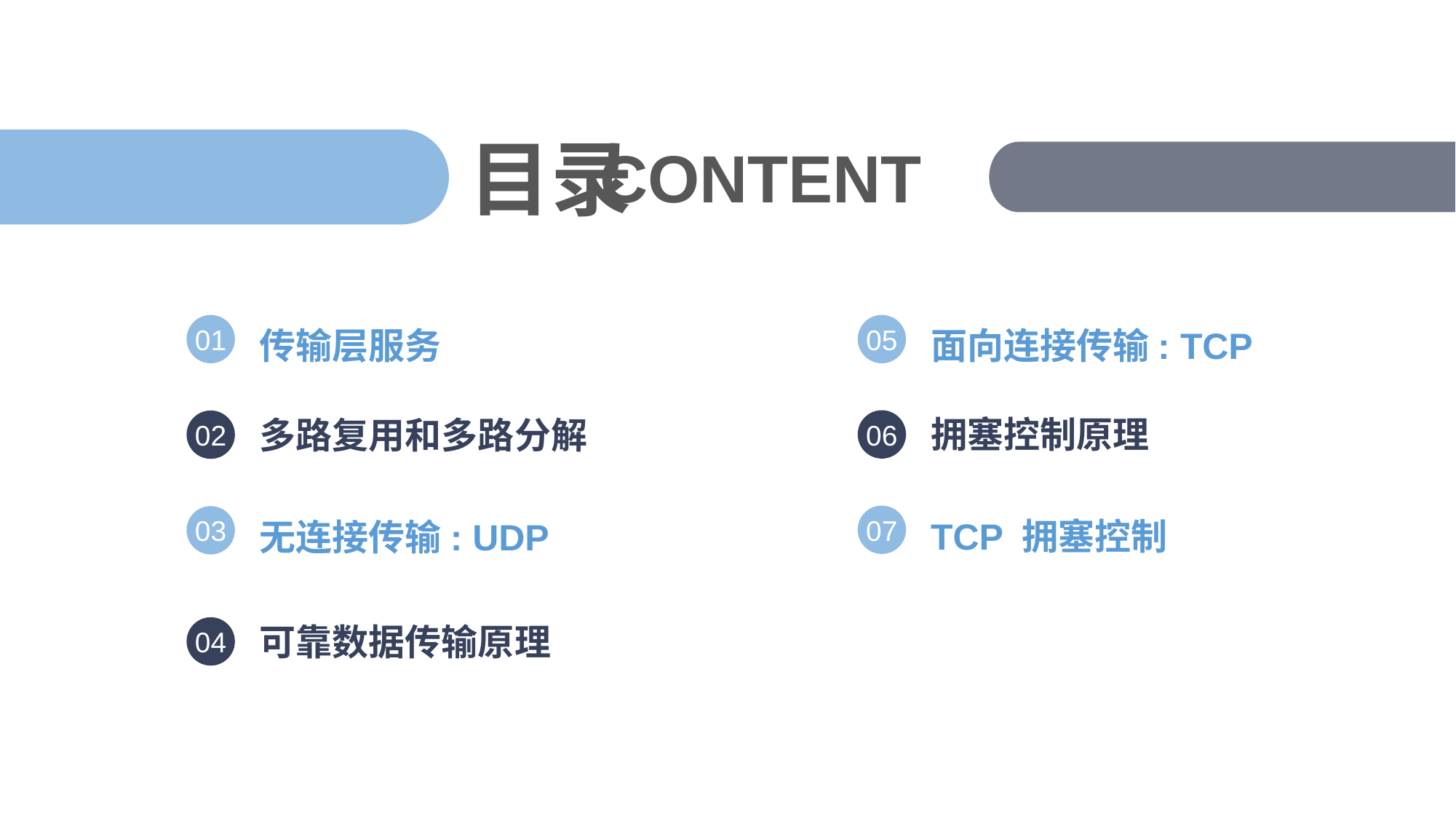

01
传输层服务
05
面向连接传输: TCP
06
拥塞控制原理
02
多路复用和多路分解
07
TCP 拥塞控制
03
无连接传输: UDP
04
可靠数据传输原理